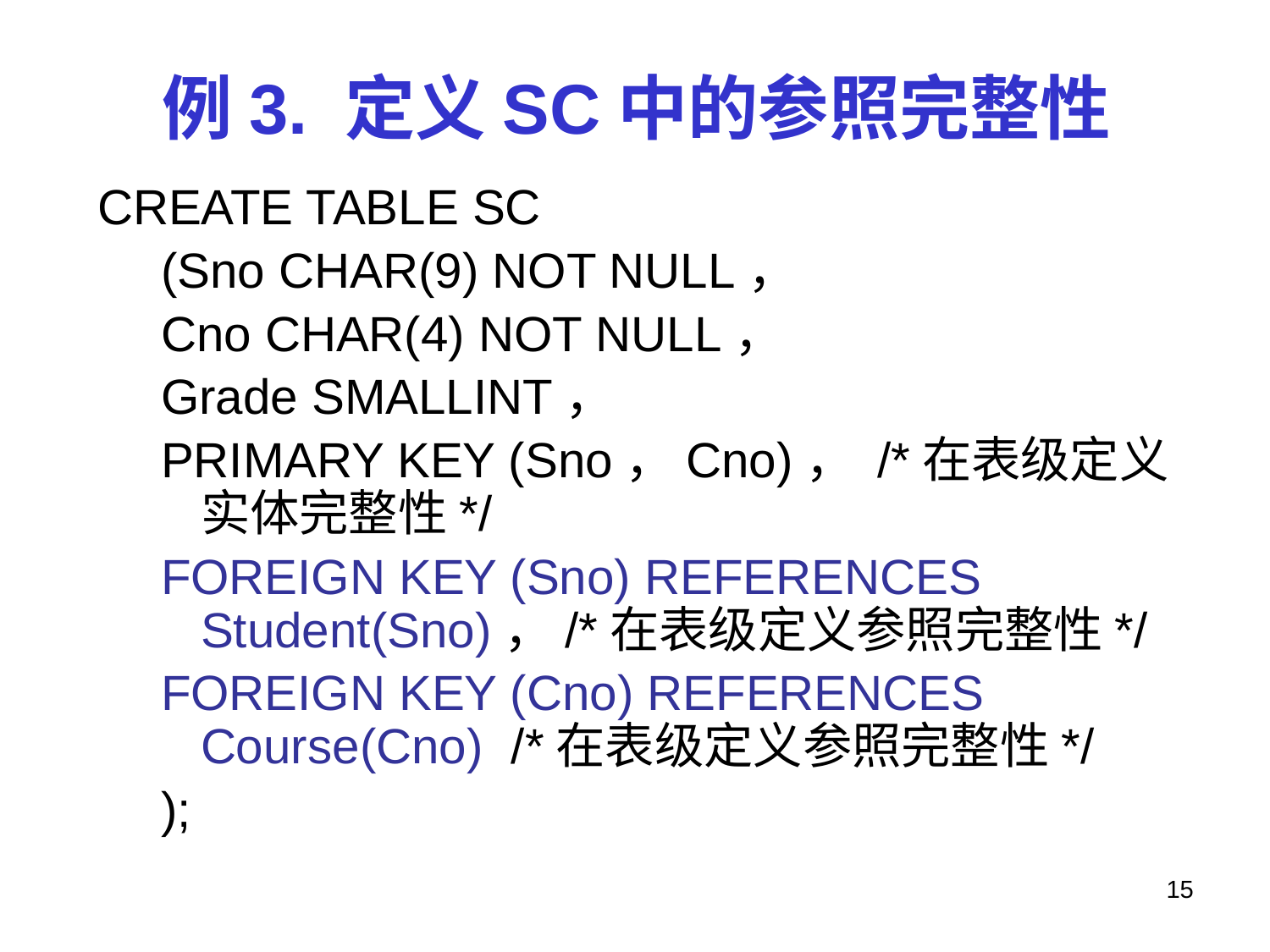

# 例3. 定义SC中的参照完整性
CREATE TABLE SC
(Sno CHAR(9) NOT NULL，
Cno CHAR(4) NOT NULL，
Grade SMALLINT，
PRIMARY KEY (Sno，Cno)， /*在表级定义实体完整性*/
FOREIGN KEY (Sno) REFERENCES Student(Sno)，/*在表级定义参照完整性*/
FOREIGN KEY (Cno) REFERENCES Course(Cno)  /*在表级定义参照完整性*/
);
15